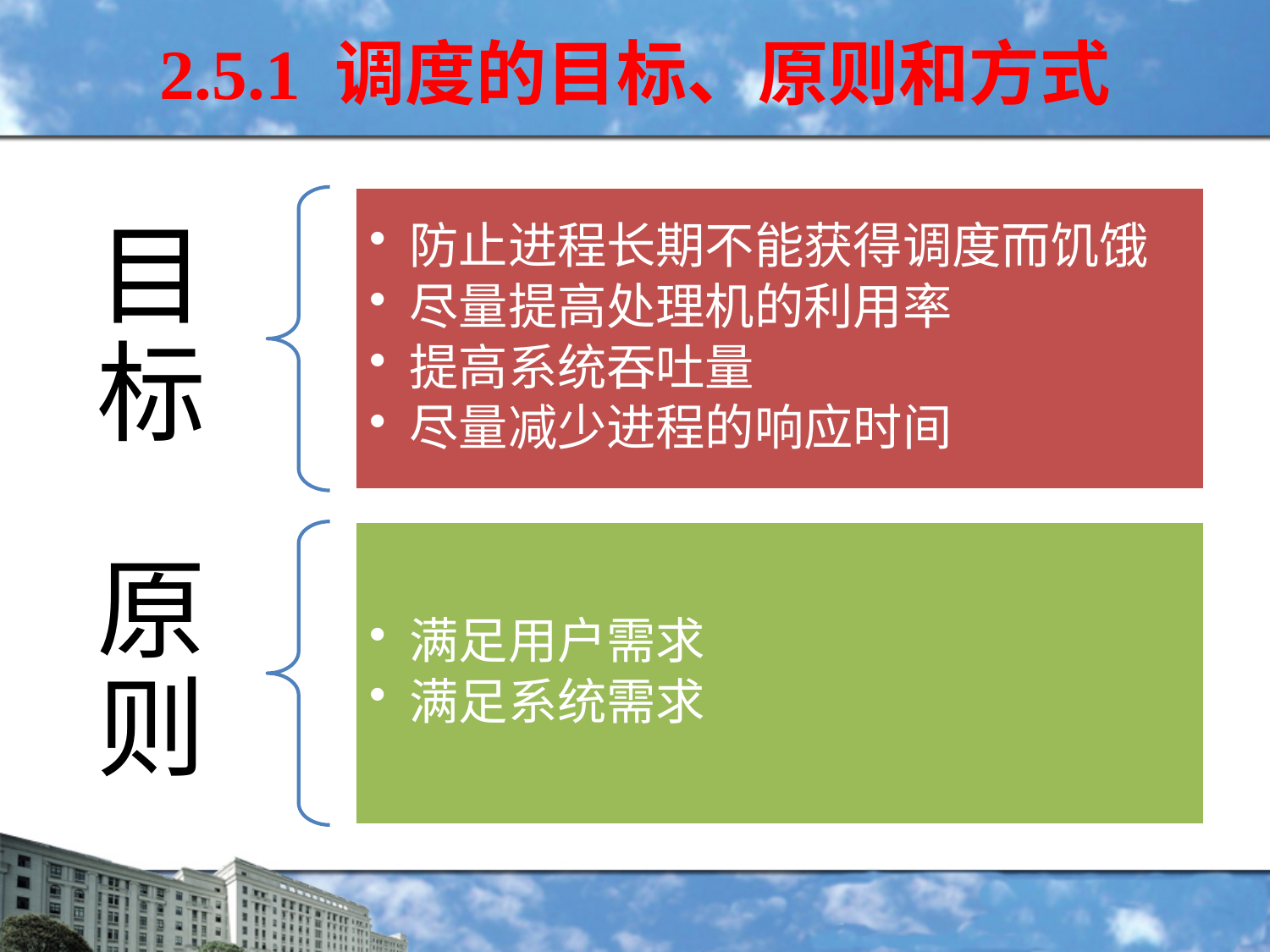

2.5.1 调度的目标、原则和方式
目标
防止进程长期不能获得调度而饥饿
尽量提高处理机的利用率
提高系统吞吐量
尽量减少进程的响应时间
原则
满足用户需求
满足系统需求